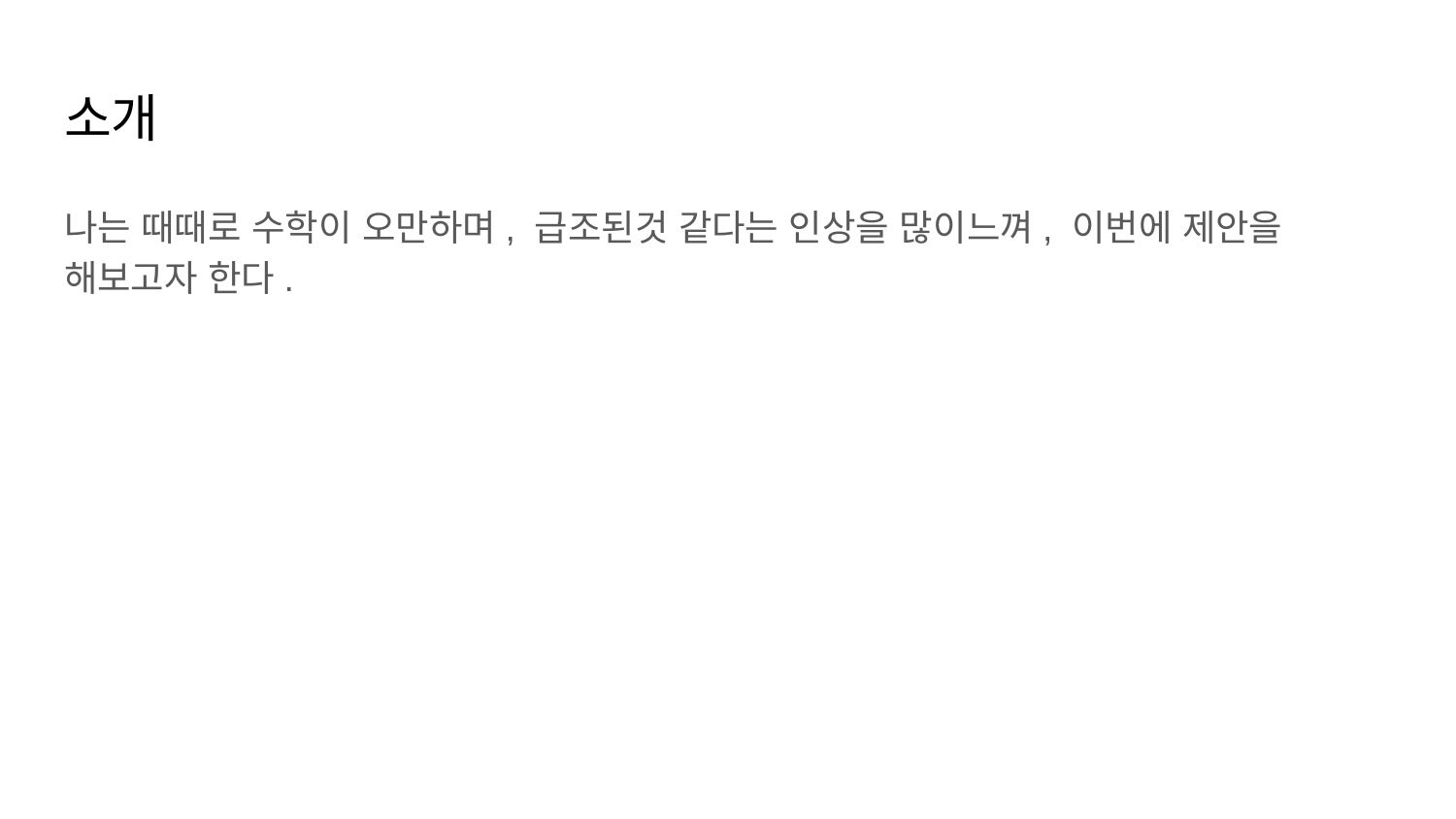

# 소개
나는 때때로 수학이 오만하며, 급조된것 같다는 인상을 많이느껴, 이번에 제안을 해보고자 한다.